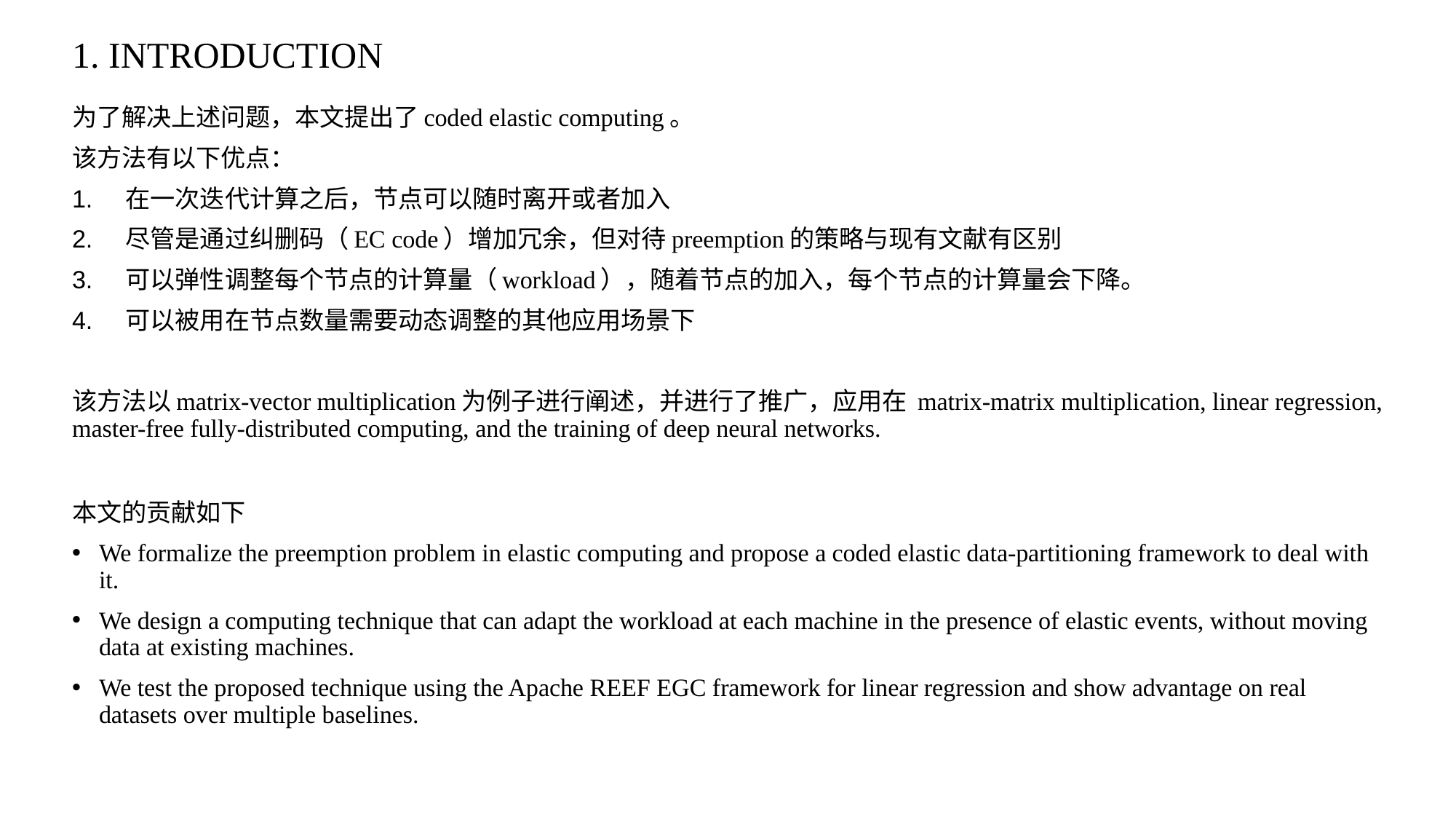

# 1. INTRODUCTION
为了解决上述问题，本文提出了coded elastic computing。
该方法有以下优点：
在一次迭代计算之后，节点可以随时离开或者加入
尽管是通过纠删码（EC code）增加冗余，但对待preemption的策略与现有文献有区别
可以弹性调整每个节点的计算量（workload），随着节点的加入，每个节点的计算量会下降。
可以被用在节点数量需要动态调整的其他应用场景下

该方法以matrix-vector multiplication为例子进行阐述，并进行了推广，应用在 matrix-matrix multiplication, linear regression, master-free fully-distributed computing, and the training of deep neural networks.

本文的贡献如下
We formalize the preemption problem in elastic computing and propose a coded elastic data-partitioning framework to deal with it.
We design a computing technique that can adapt the workload at each machine in the presence of elastic events, without moving data at existing machines.
We test the proposed technique using the Apache REEF EGC framework for linear regression and show advantage on real datasets over multiple baselines.